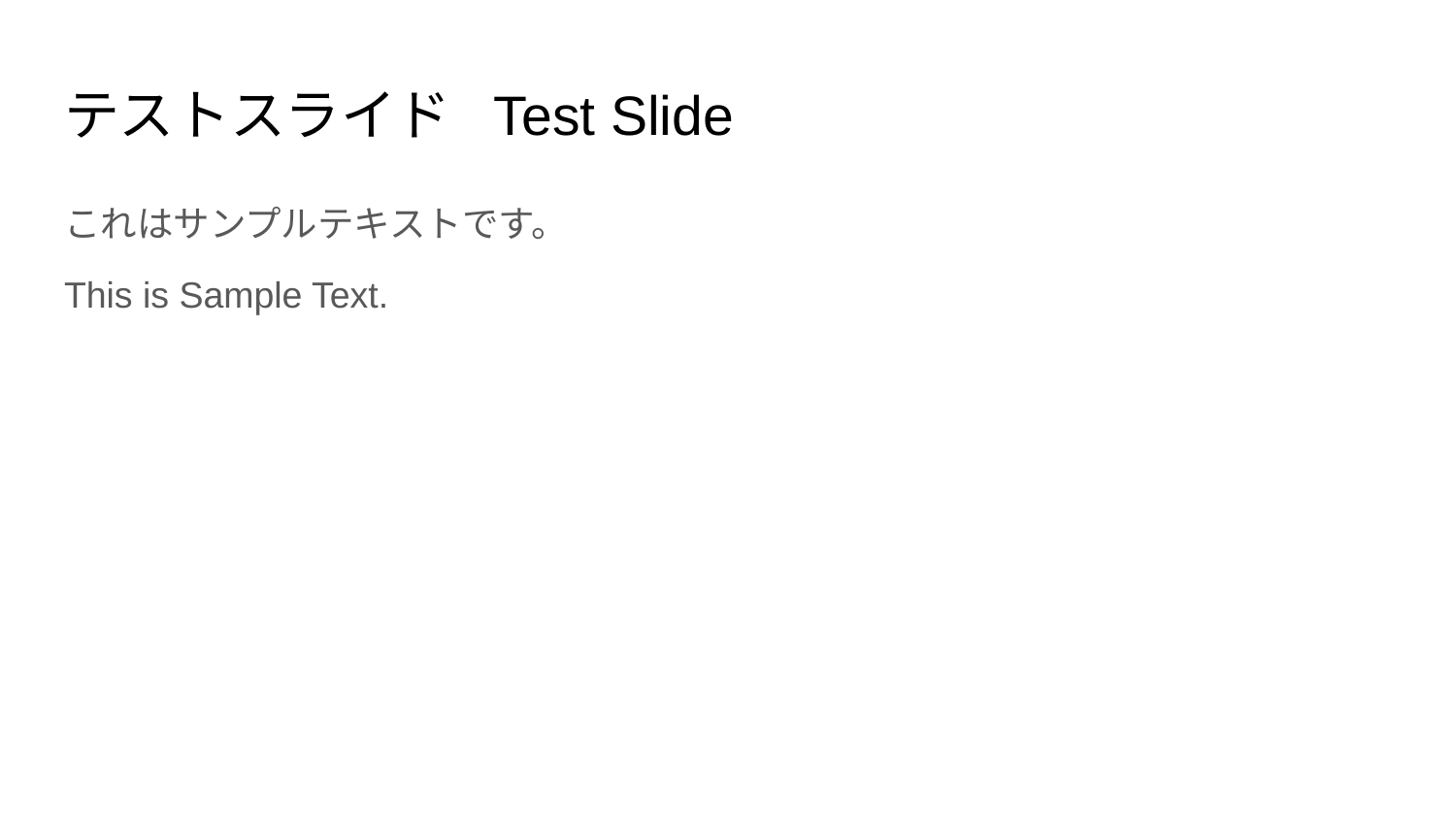

# テストスライド  Test Slide
これはサンプルテキストです。
This is Sample Text.